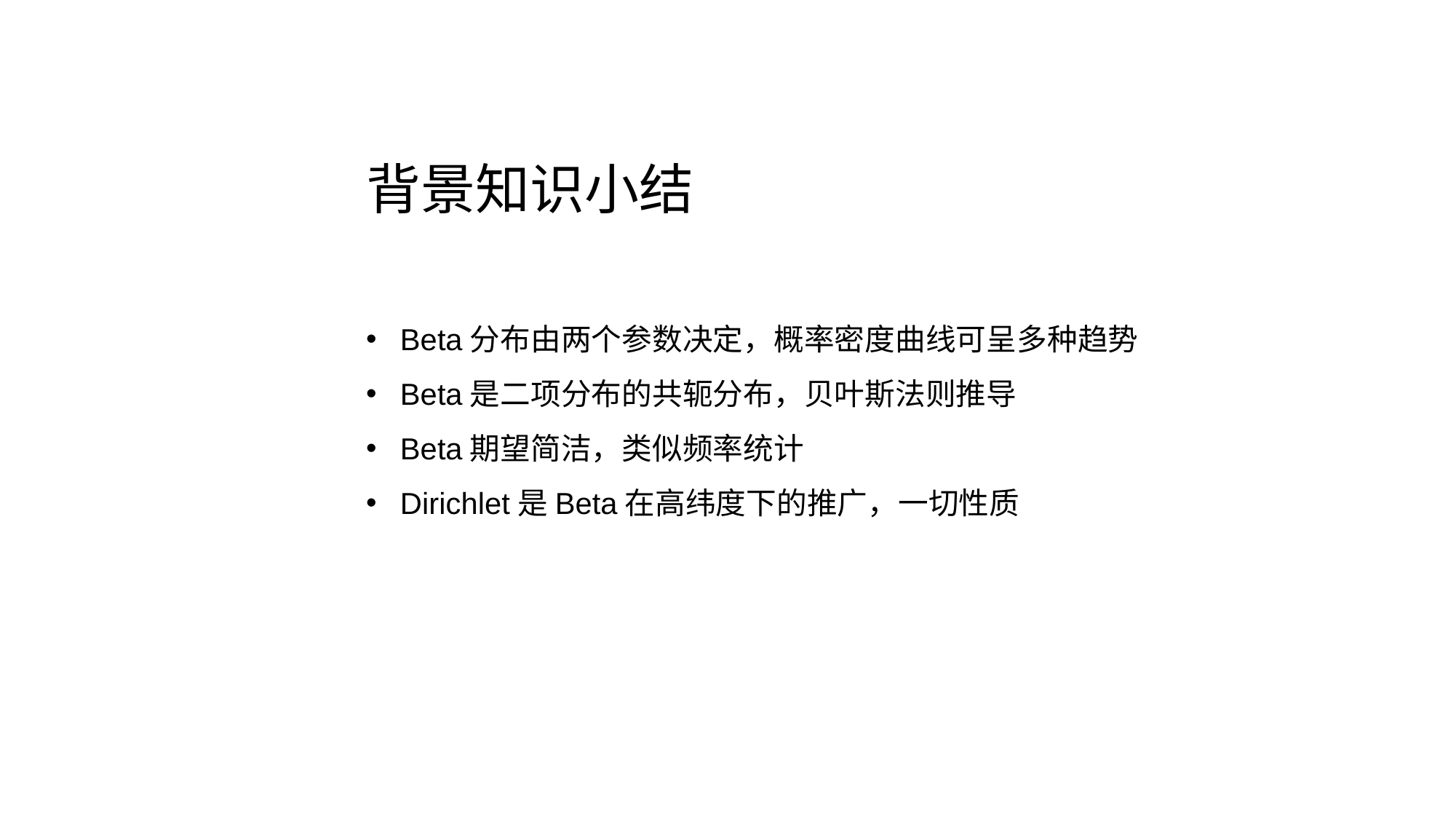

背景知识小结
Beta分布由两个参数决定，概率密度曲线可呈多种趋势
Beta是二项分布的共轭分布，贝叶斯法则推导
Beta期望简洁，类似频率统计
Dirichlet是Beta在高纬度下的推广，一切性质